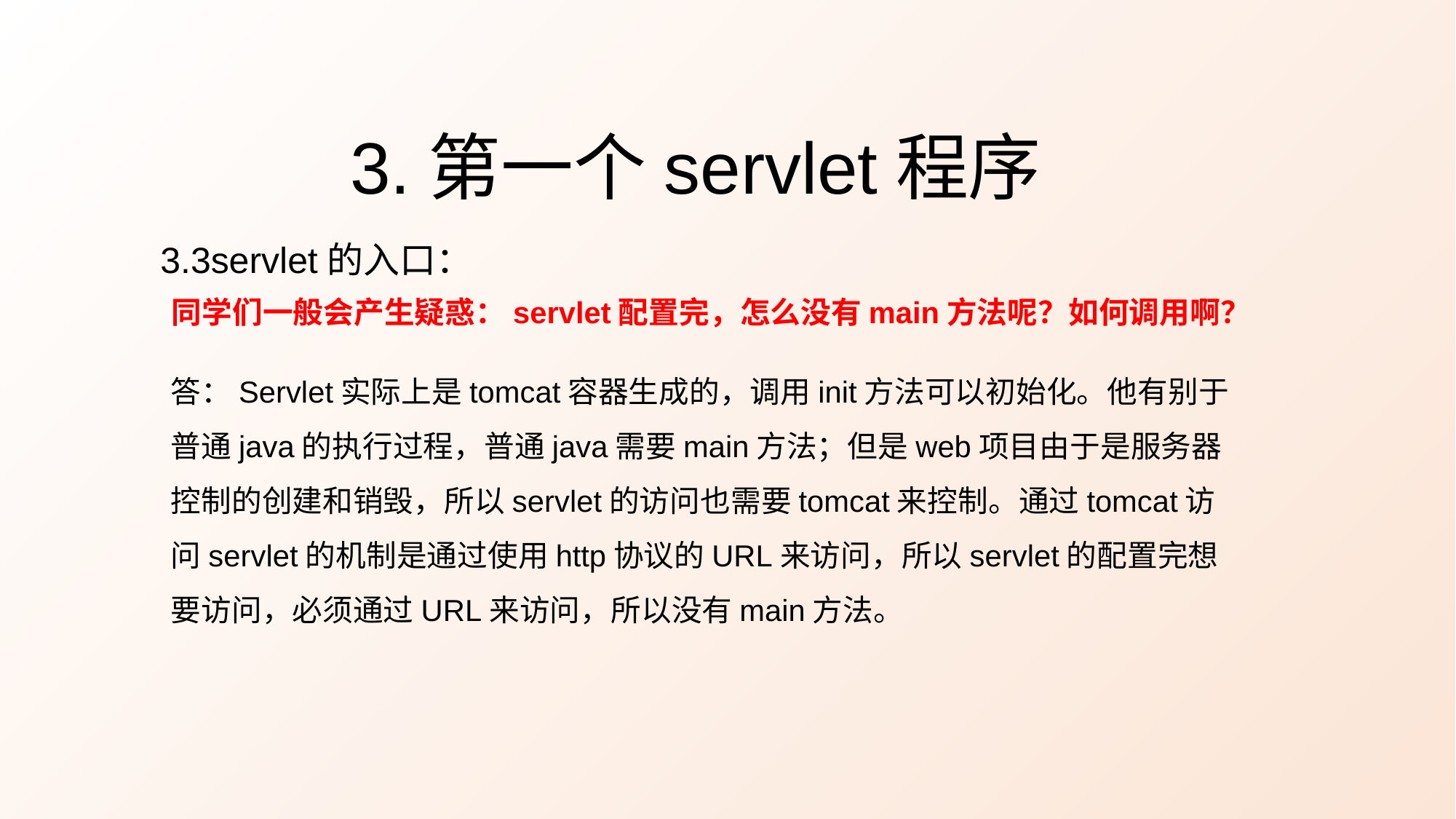

3.第一个servlet程序
3.3servlet的入口：
同学们一般会产生疑惑：servlet配置完，怎么没有main方法呢？如何调用啊？
答：Servlet实际上是tomcat容器生成的，调用init方法可以初始化。他有别于普通java的执行过程，普通java需要main方法；但是web项目由于是服务器控制的创建和销毁，所以servlet的访问也需要tomcat来控制。通过tomcat访问servlet的机制是通过使用http协议的URL来访问，所以servlet的配置完想要访问，必须通过URL来访问，所以没有main方法。